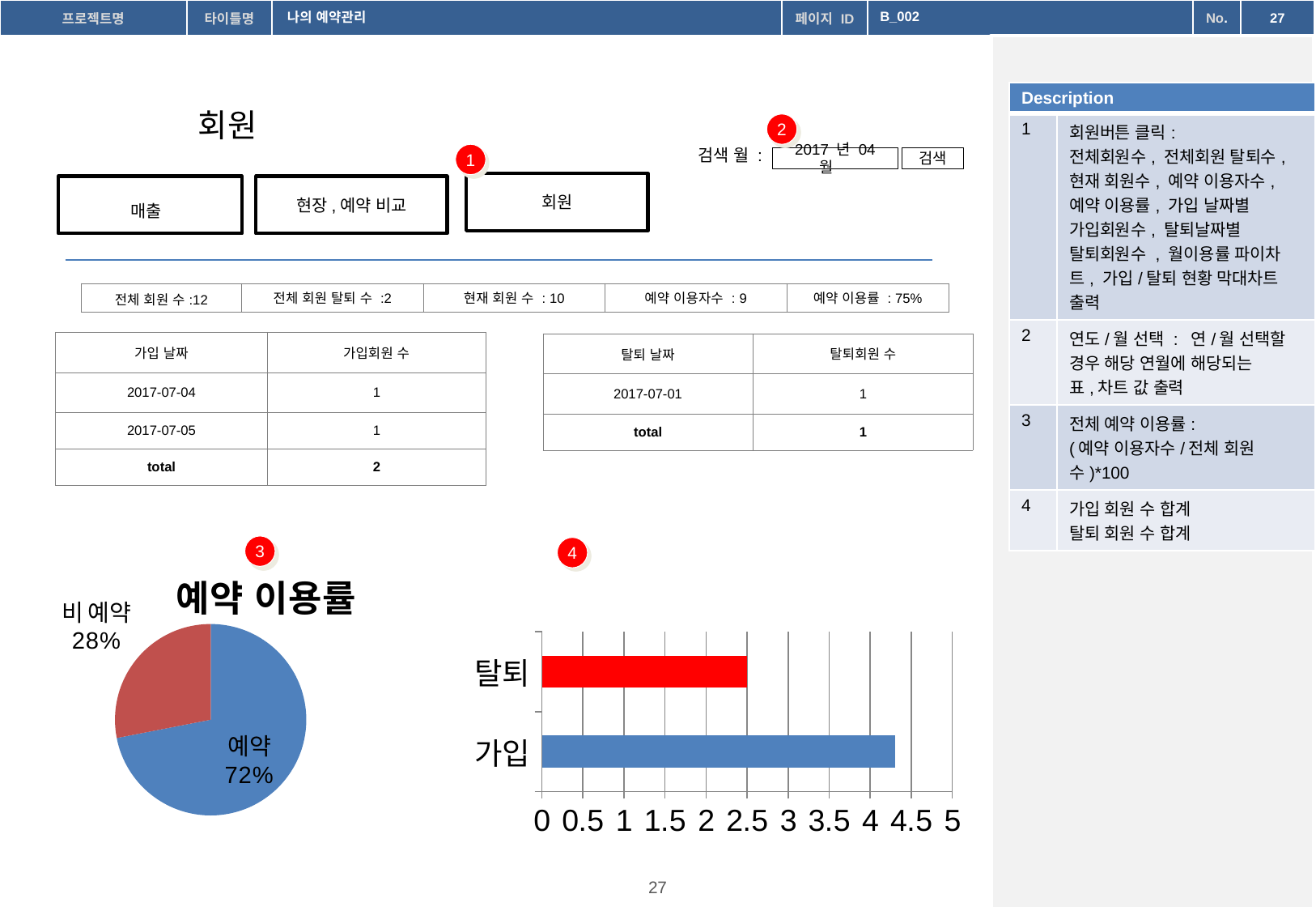

나의 예약관리

B_002
| Description |  |
| --- | --- |
| 1 | 회원버튼 클릭: 전체회원수, 전체회원 탈퇴수, 현재 회원수, 예약 이용자수, 예약 이용률, 가입 날짜별 가입회원수, 탈퇴날짜별 탈퇴회원수 , 월이용률 파이차트, 가입/탈퇴 현황 막대차트 출력 |
| 2 | 연도/월 선택 : 연/월 선택할 경우 해당 연월에 해당되는 표,차트 값 출력 |
| 3 | 전체 예약 이용률: (예약 이용자수/전체 회원수)\*100 |
| 4 | 가입 회원 수 합계 탈퇴 회원 수 합계 |
회원
2
검색 월 :
1
2017 년 04 월
검색
회원
매출
현장,예약 비교
| 전체 회원 수:12 | 전체 회원 탈퇴 수 :2 | 현재 회원 수 : 10 | 예약 이용자수 : 9 | 예약 이용률 : 75% |
| --- | --- | --- | --- | --- |
| 가입 날짜 | 가입회원 수 |
| --- | --- |
| 2017-07-04 | 1 |
| 2017-07-05 | 1 |
| total | 2 |
| 탈퇴 날짜 | 탈퇴회원 수 |
| --- | --- |
| 2017-07-01 | 1 |
| total | 1 |
3
4

### Chart: 예약 이용률

| Category | 예약율 |
|---|---|
| 예약 | 8.2 |
| 비 예약 | 3.2 |

### Chart:

| Category | 계열 1 |
|---|---|
| 가입 | 4.3 |
| 탈퇴 | 2.5 |